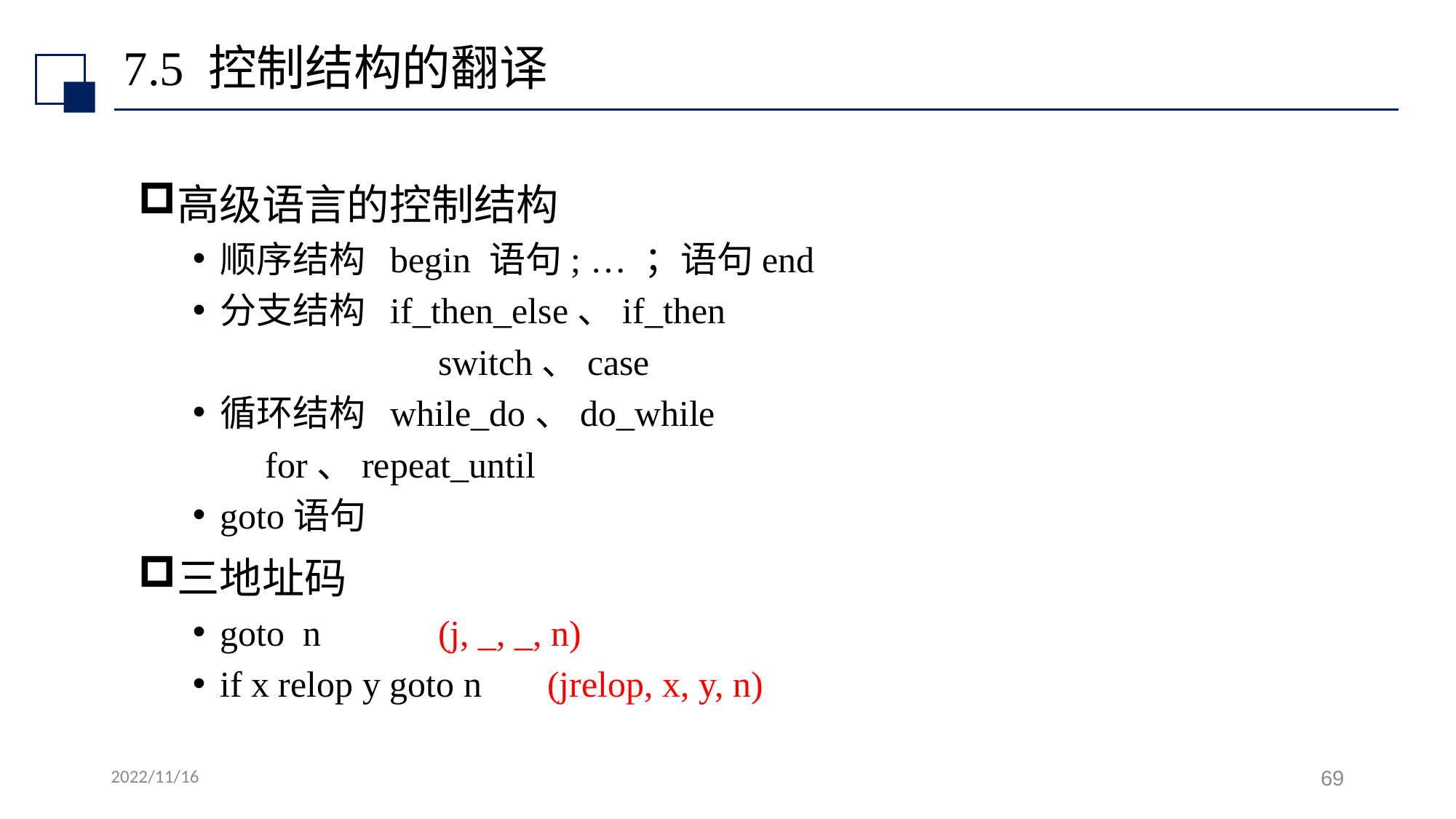

# 7.5 控制结构的翻译
高级语言的控制结构
顺序结构  begin 语句; … ；语句end
分支结构  if_then_else、if_then
			switch、case
循环结构  while_do、do_while
        for、repeat_until
goto语句
三地址码
goto  n 	(j, _, _, n)
if x relop y goto n	(jrelop, x, y, n)
2022/11/16
69